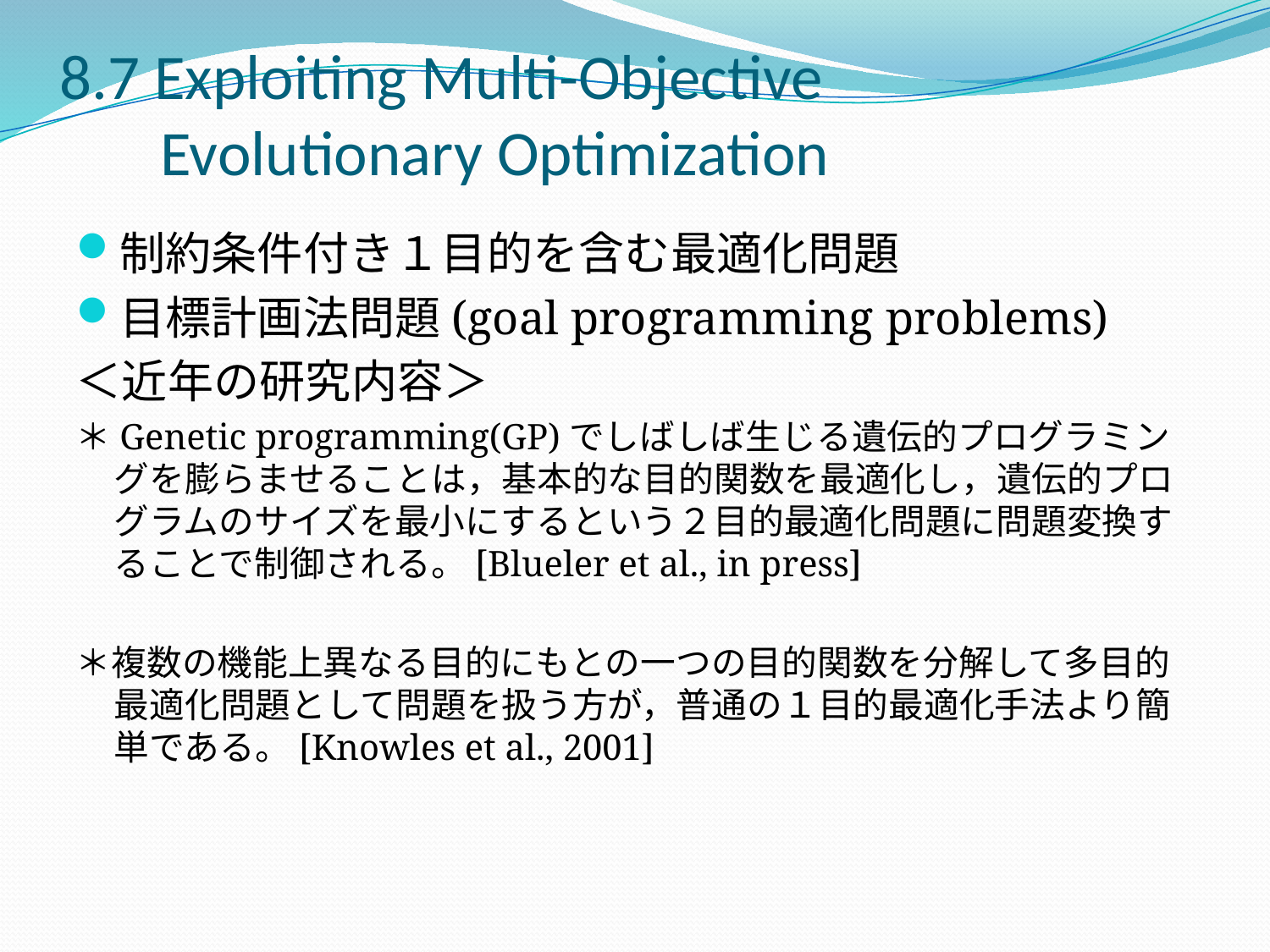

# 8.7 Exploiting Multi-Objective Evolutionary Optimization
制約条件付き１目的を含む最適化問題
目標計画法問題(goal programming problems)
＜近年の研究内容＞
＊Genetic programming(GP)でしばしば生じる遺伝的プログラミングを膨らませることは，基本的な目的関数を最適化し，遺伝的プログラムのサイズを最小にするという２目的最適化問題に問題変換することで制御される。[Blueler et al., in press]

＊複数の機能上異なる目的にもとの一つの目的関数を分解して多目的最適化問題として問題を扱う方が，普通の１目的最適化手法より簡単である。[Knowles et al., 2001]